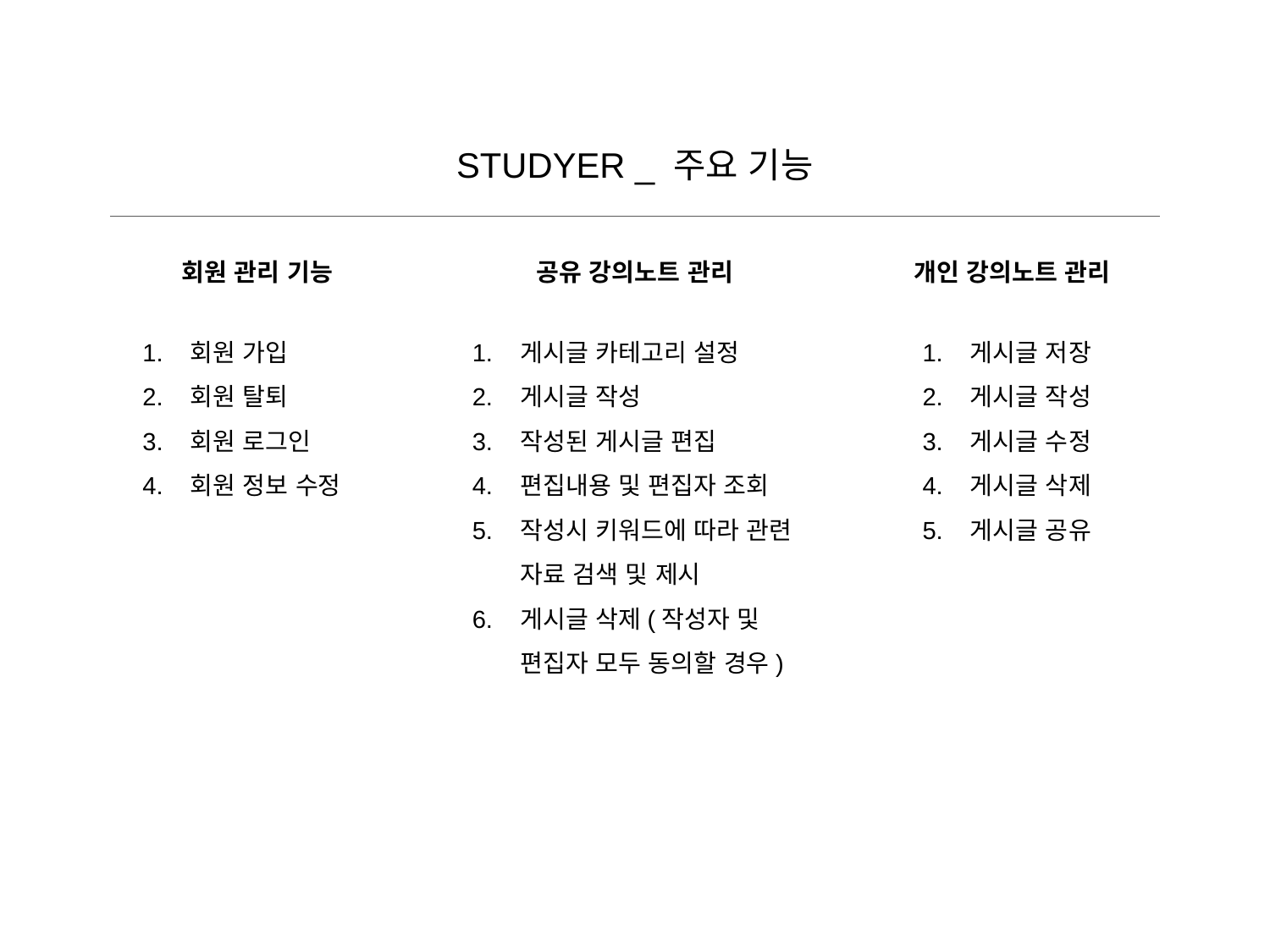

STUDYER _ 주요 기능
회원 관리 기능
공유 강의노트 관리
개인 강의노트 관리
게시글 카테고리 설정
게시글 작성
작성된 게시글 편집
편집내용 및 편집자 조회
작성시 키워드에 따라 관련 자료 검색 및 제시
게시글 삭제(작성자 및 편집자 모두 동의할 경우)

게시글 저장
게시글 작성
게시글 수정
게시글 삭제
게시글 공유
회원 가입
회원 탈퇴
회원 로그인
회원 정보 수정